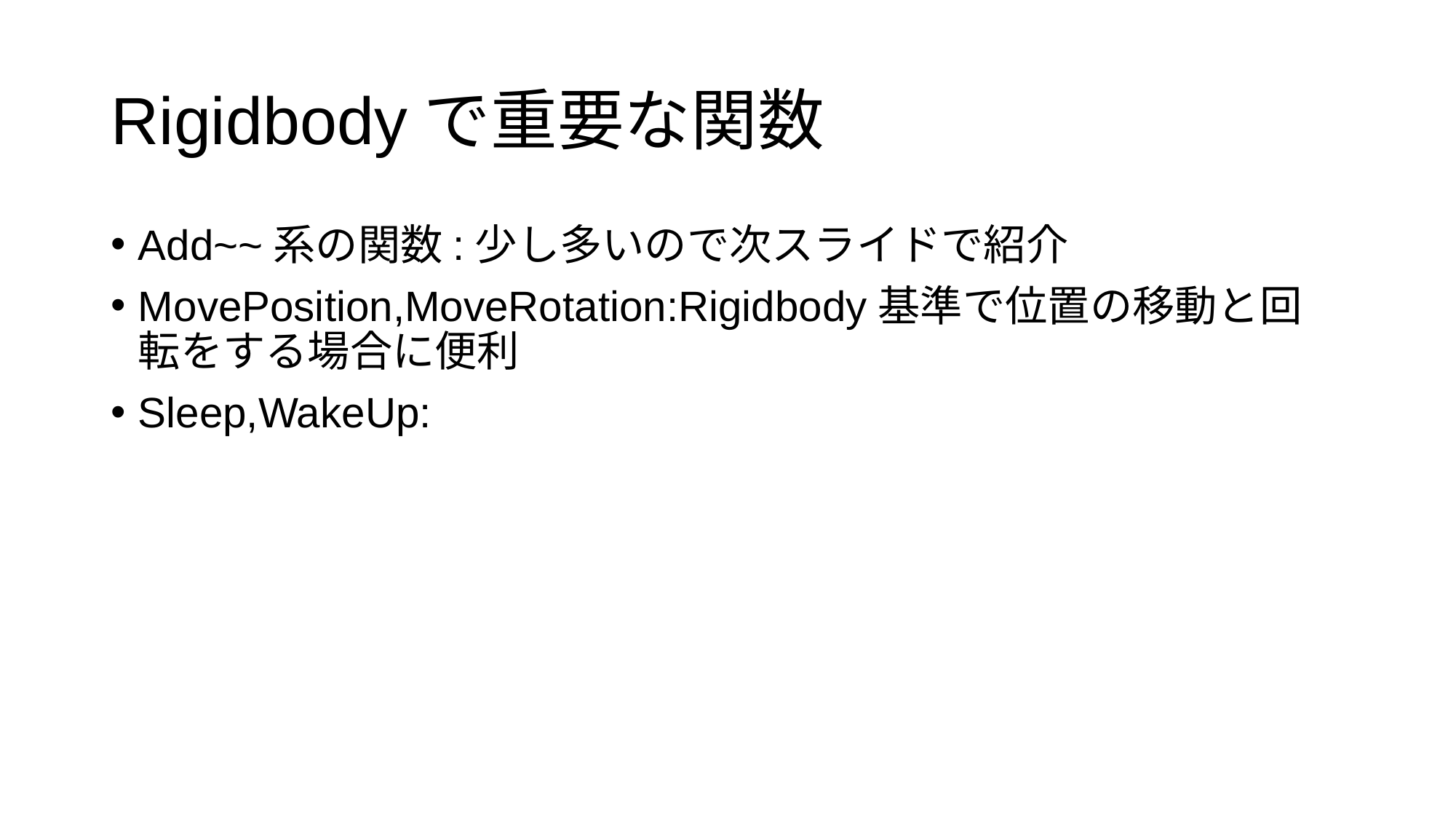

# Rigidbodyで重要な関数
Add~~系の関数:少し多いので次スライドで紹介
MovePosition,MoveRotation:Rigidbody基準で位置の移動と回転をする場合に便利
Sleep,WakeUp: